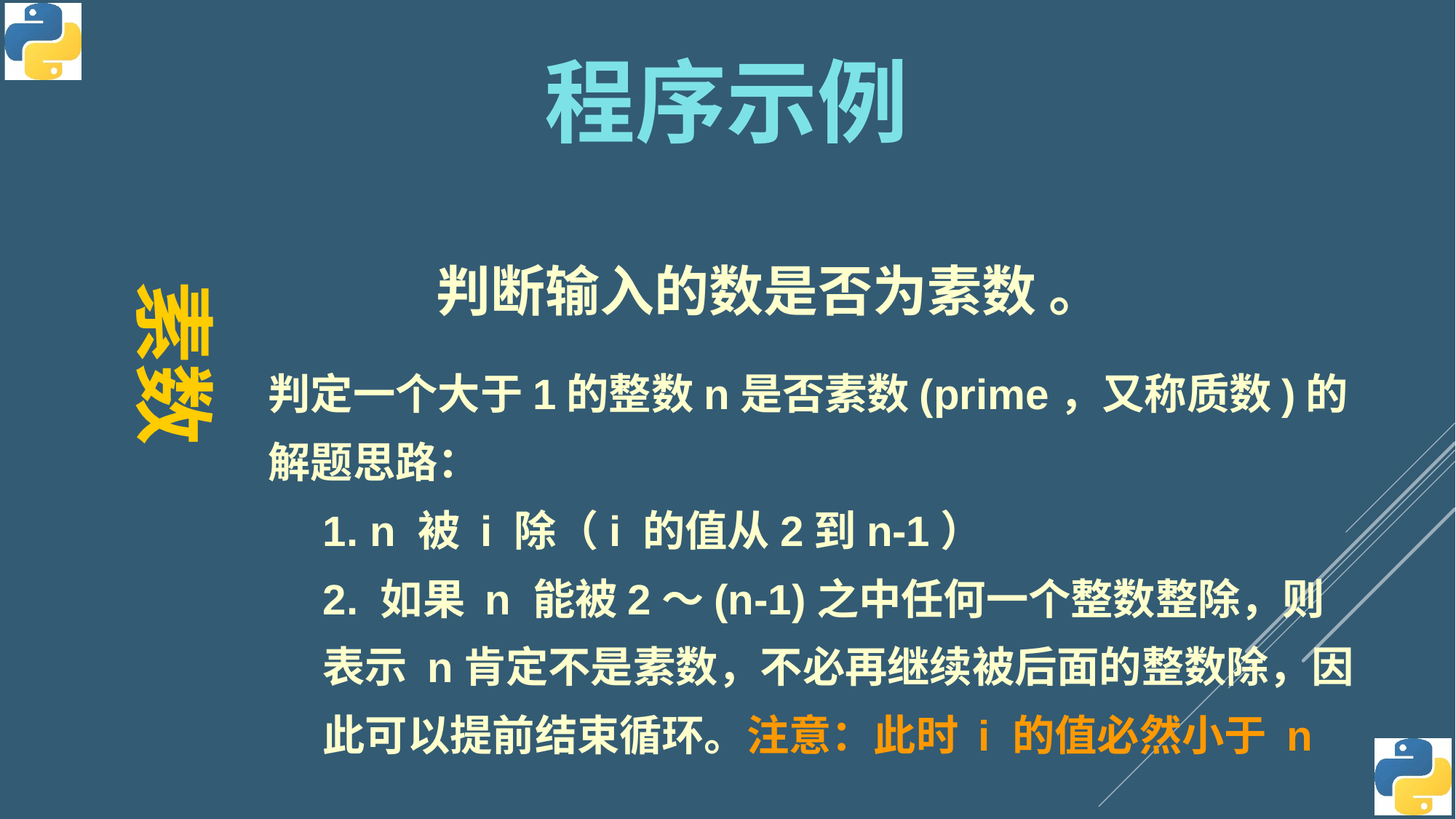

程序示例
判断输入的数是否为素数 。
素数
判定一个大于1的整数n是否素数(prime，又称质数)的解题思路：
1. n 被 i 除（i 的值从2到n-1）
2. 如果 n 能被2～(n-1)之中任何一个整数整除，则表示 n肯定不是素数，不必再继续被后面的整数除，因此可以提前结束循环。注意：此时 i 的值必然小于 n